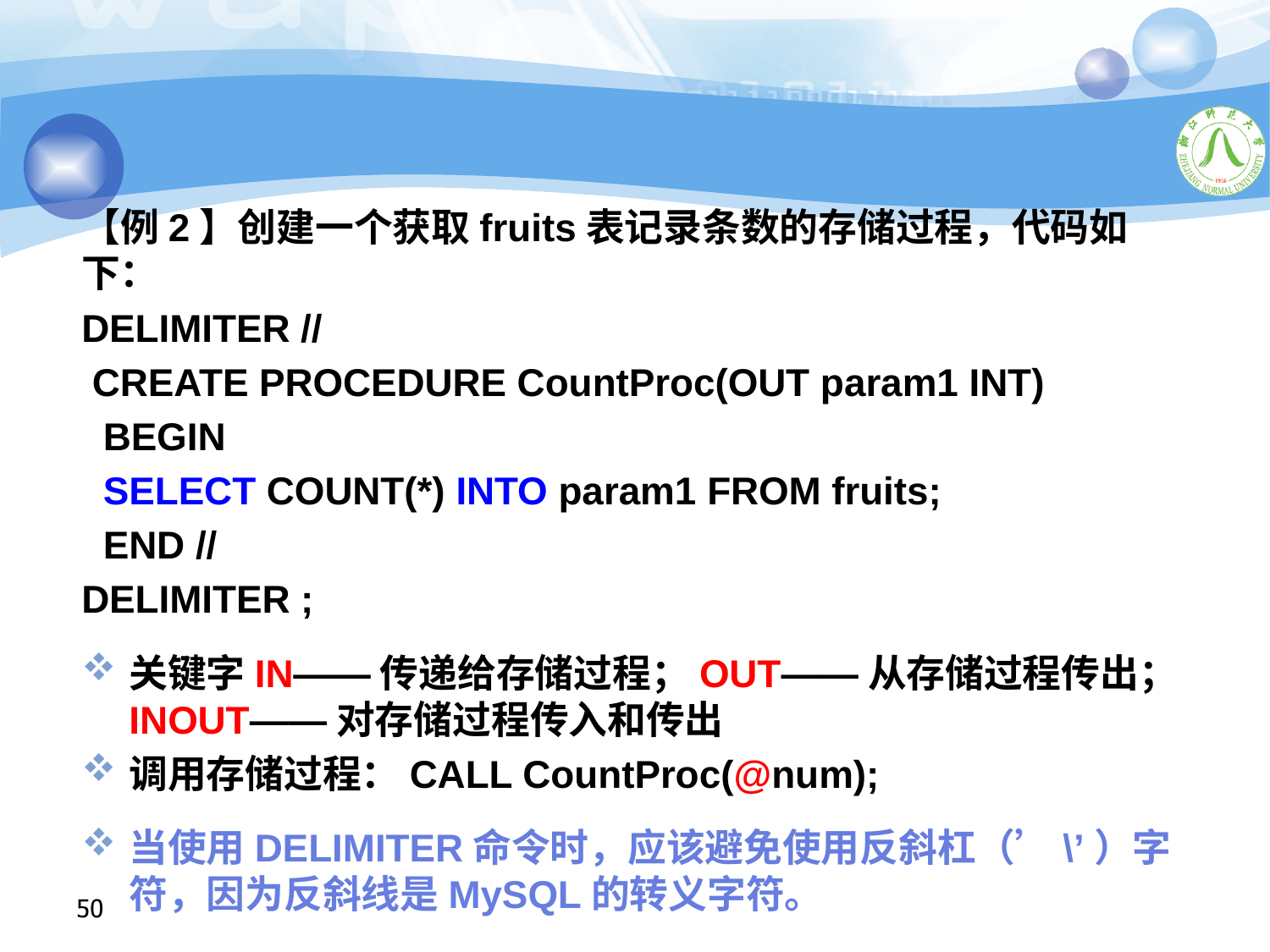

#
【例2】创建一个获取fruits表记录条数的存储过程，代码如下：
DELIMITER //
 CREATE PROCEDURE CountProc(OUT param1 INT)
  BEGIN
  SELECT COUNT(*) INTO param1 FROM fruits;
  END //
DELIMITER ;

关键字IN——传递给存储过程；OUT——从存储过程传出；INOUT——对存储过程传入和传出
调用存储过程：CALL CountProc(@num);

当使用DELIMITER命令时，应该避免使用反斜杠（’\’）字符，因为反斜线是MySQL的转义字符。
50